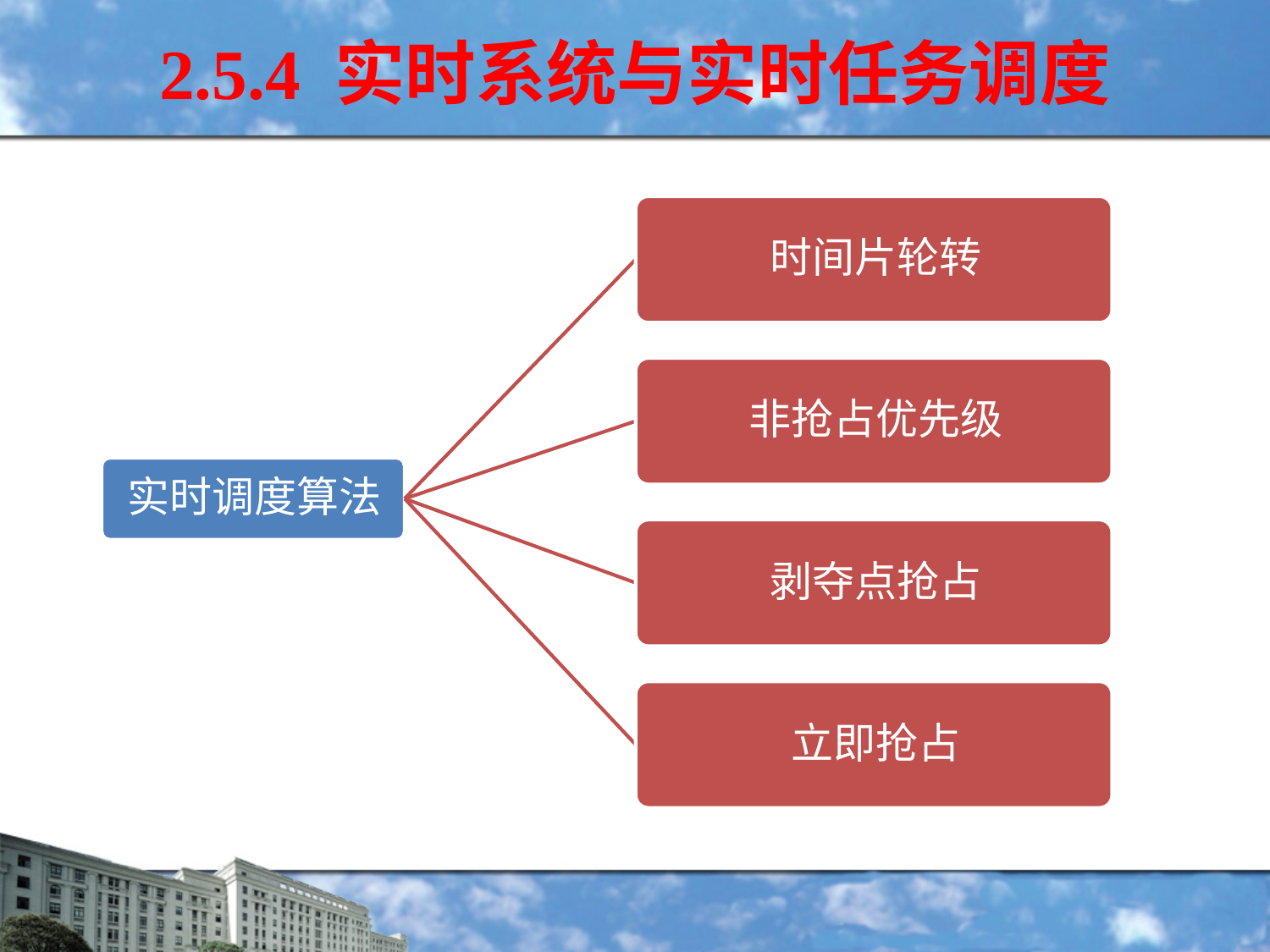

2.5.4 实时系统与实时任务调度
实时调度算法

时间片轮转

非抢占优先级

剥夺点抢占

立即抢占